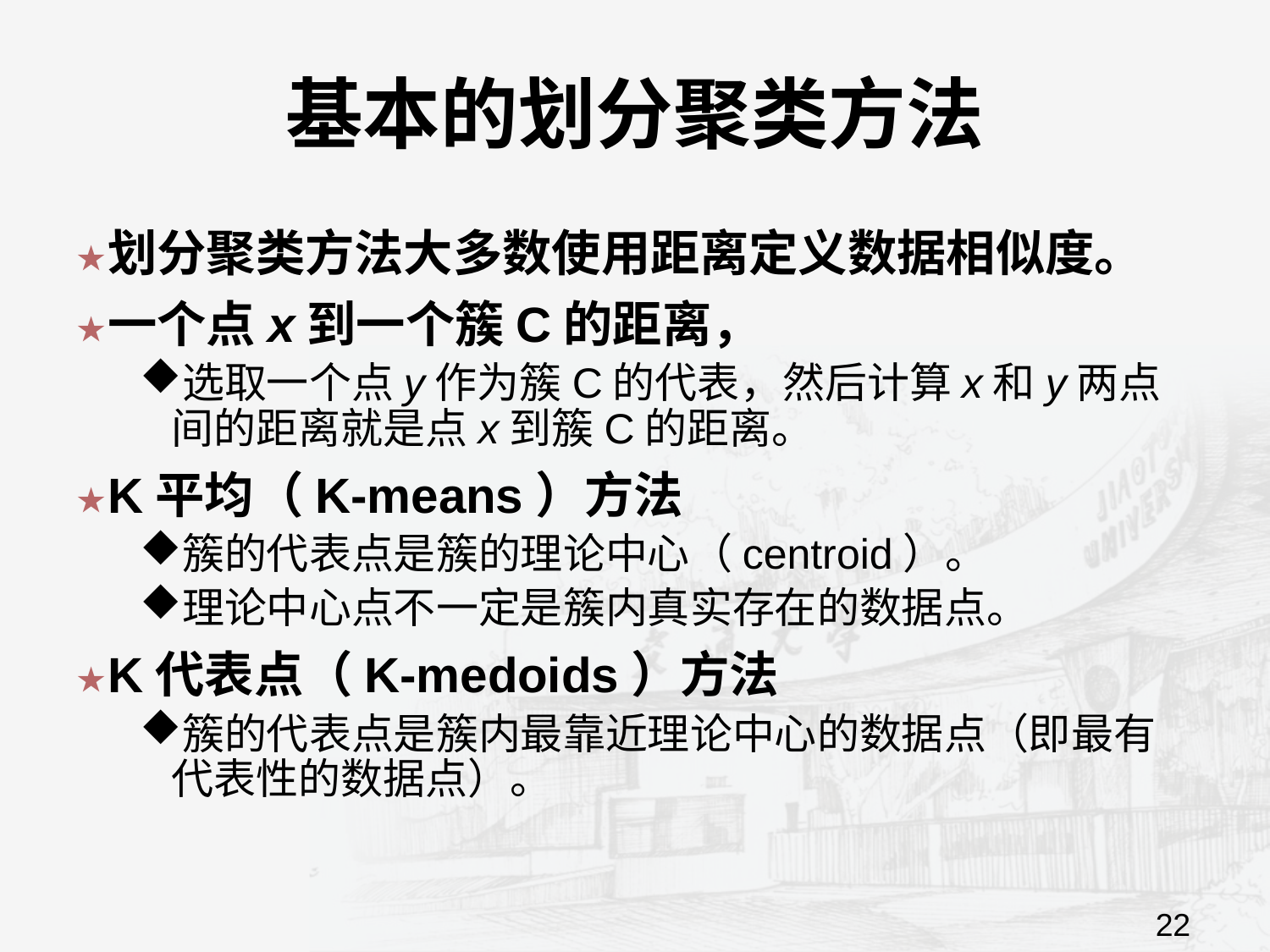

# 基本的划分聚类方法
划分聚类方法大多数使用距离定义数据相似度。
一个点x到一个簇C的距离，
选取一个点y作为簇C的代表，然后计算x和y两点间的距离就是点x到簇C的距离。
K平均（K-means）方法
簇的代表点是簇的理论中心（centroid）。
理论中心点不一定是簇内真实存在的数据点。
K代表点（K-medoids）方法
簇的代表点是簇内最靠近理论中心的数据点（即最有代表性的数据点）。
22